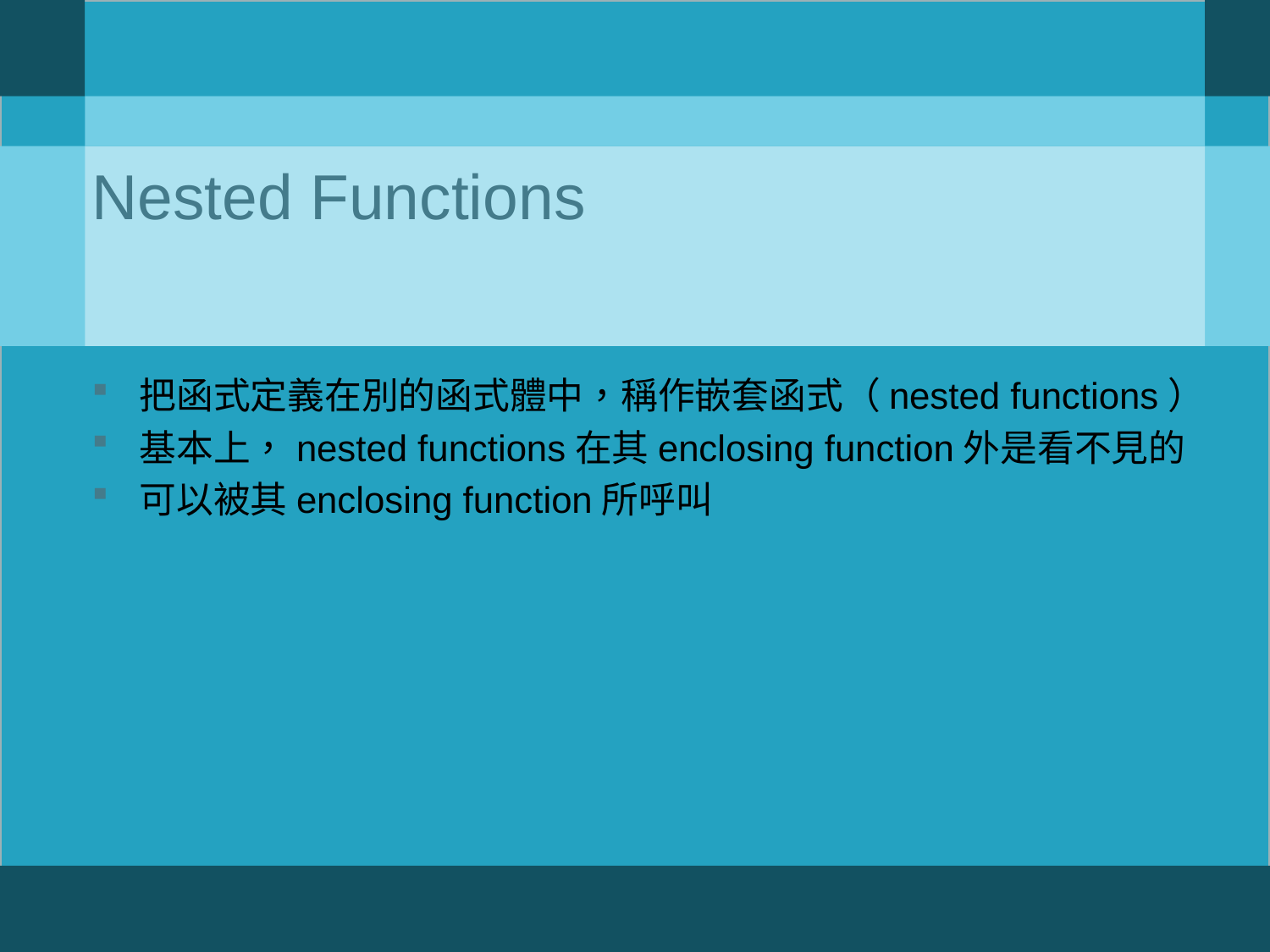

# Nested Functions
把函式定義在別的函式體中，稱作嵌套函式（nested functions）
基本上，nested functions在其enclosing function外是看不見的
可以被其enclosing function所呼叫